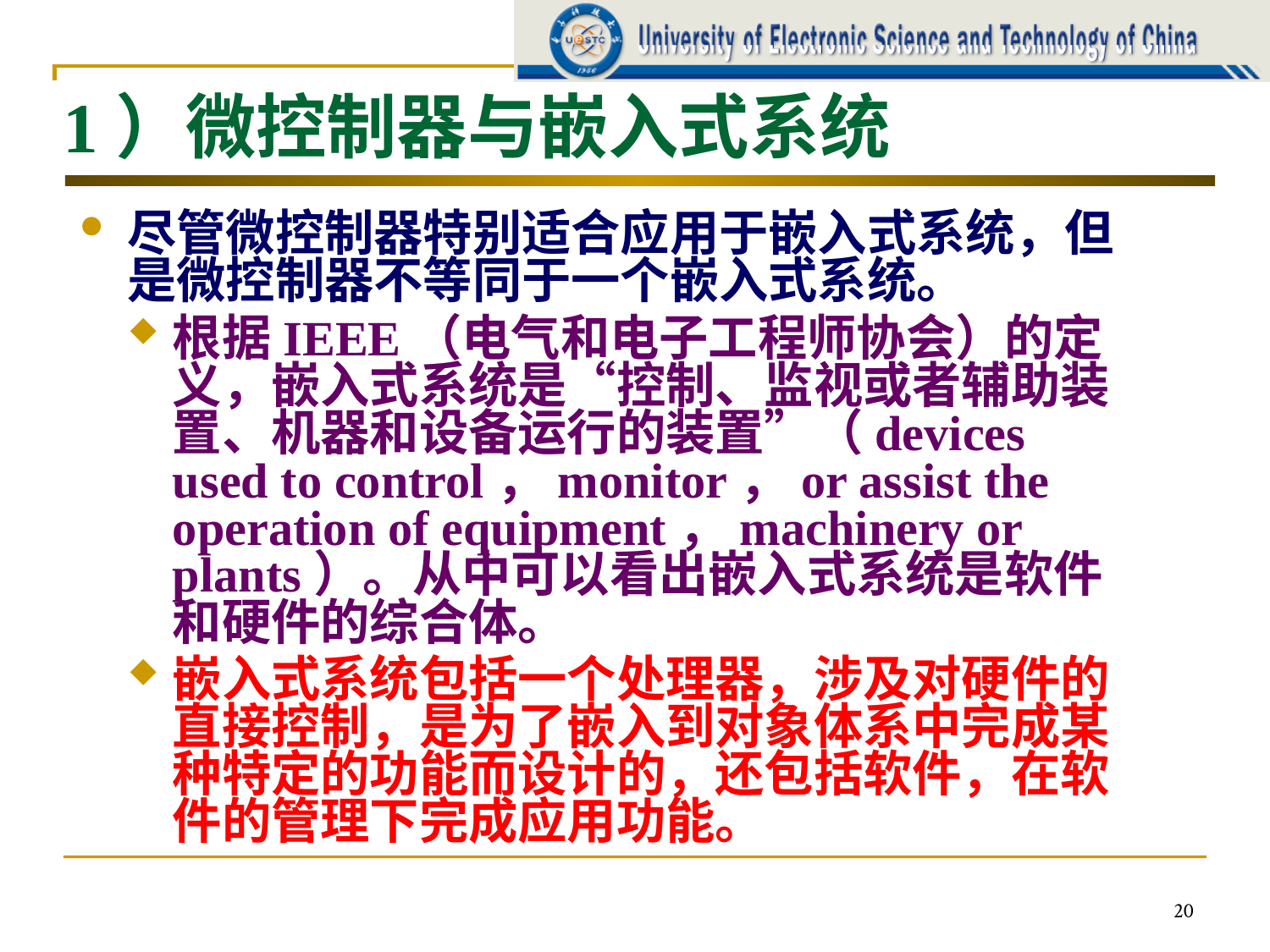

# 1）微控制器与嵌入式系统
尽管微控制器特别适合应用于嵌入式系统，但是微控制器不等同于一个嵌入式系统。
根据IEEE（电气和电子工程师协会）的定义，嵌入式系统是“控制、监视或者辅助装置、机器和设备运行的装置”（devices used to control，monitor，or assist the operation of equipment，machinery or plants）。从中可以看出嵌入式系统是软件和硬件的综合体。
嵌入式系统包括一个处理器，涉及对硬件的直接控制，是为了嵌入到对象体系中完成某种特定的功能而设计的，还包括软件，在软件的管理下完成应用功能。
20